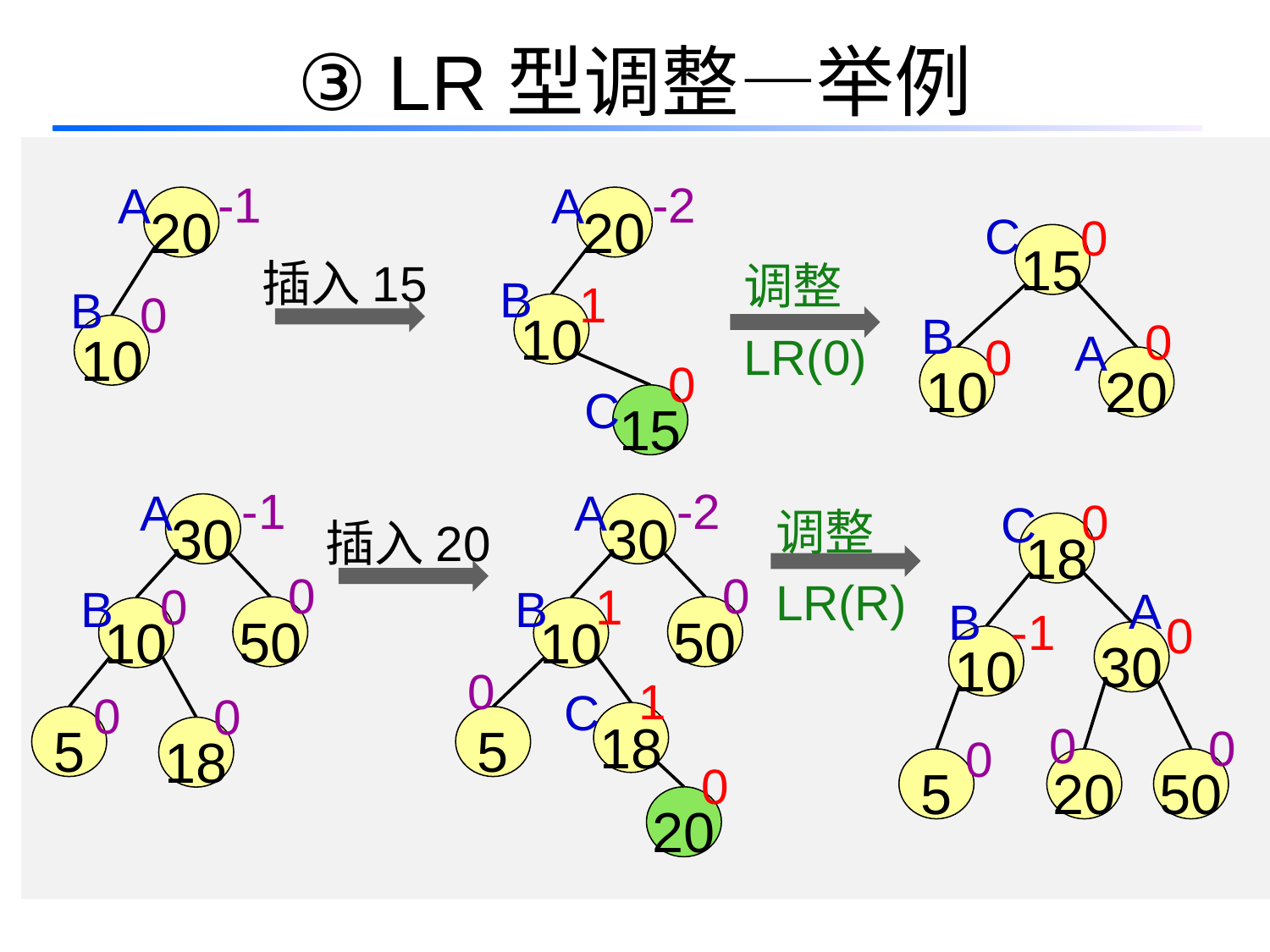

# ③ LR型调整—举例

-1
-2
A
A
C
0
20
20
15
插入15
调整
LR(0)
B
1
B
0
B
0
10

A
0

10
0
10
20
C
15
-1
-2
A
A
0
C
调整
LR(R)
插入20
30
30
18
0
0

0
1
B
B
A

B
-1
0
50
50
10
10
30
10
0
1
C
0
0
0
0
18
5
5
0
18
0
5
20
50
20